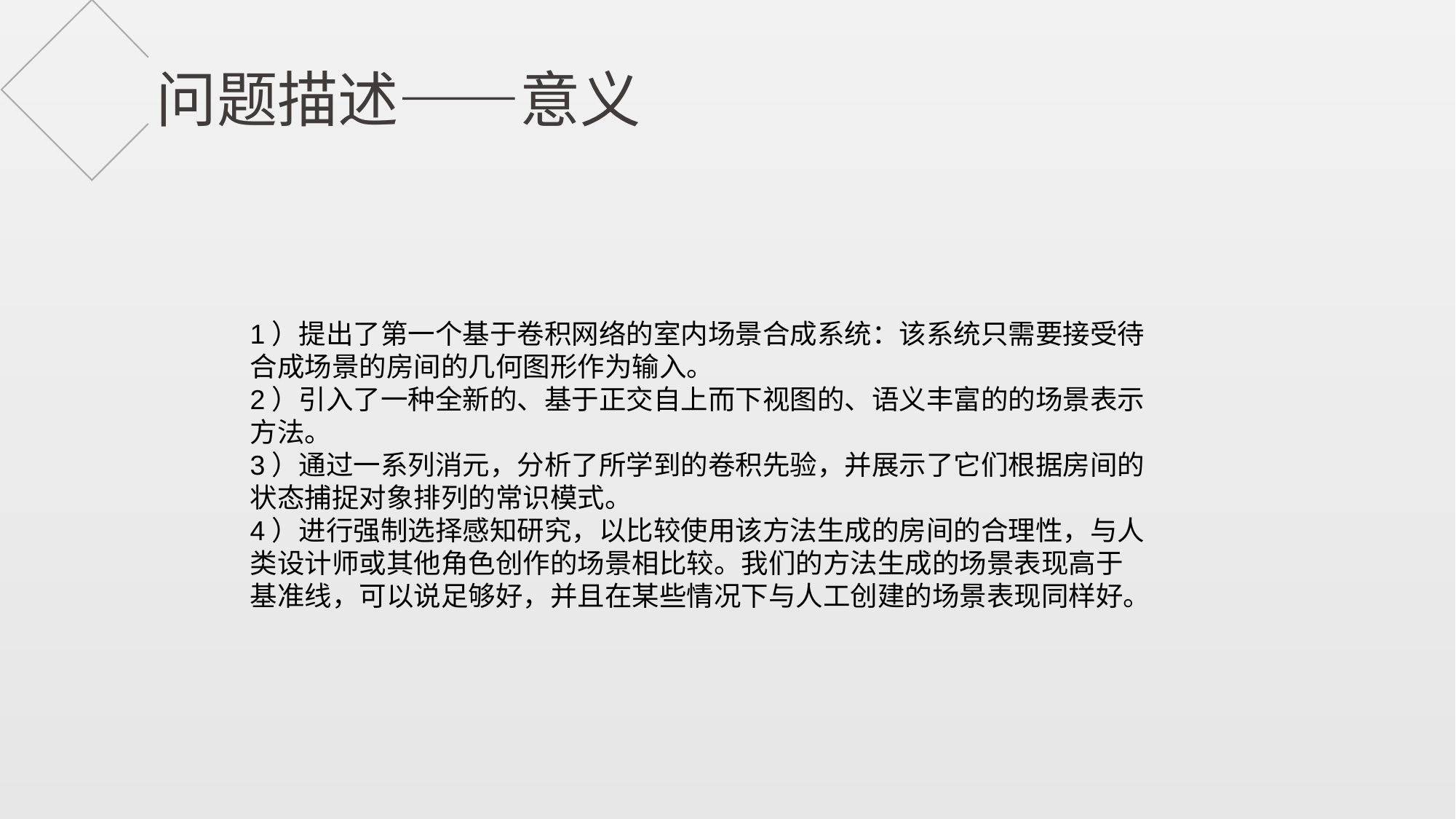

问题描述——意义
1）提出了第一个基于卷积网络的室内场景合成系统：该系统只需要接受待合成场景的房间的几何图形作为输入。
2）引入了一种全新的、基于正交自上而下视图的、语义丰富的的场景表示方法。
3）通过一系列消元，分析了所学到的卷积先验，并展示了它们根据房间的状态捕捉对象排列的常识模式。
4）进行强制选择感知研究，以比较使用该方法生成的房间的合理性，与人类设计师或其他角色创作的场景相比较。我们的方法生成的场景表现高于基准线，可以说足够好，并且在某些情况下与人工创建的场景表现同样好。